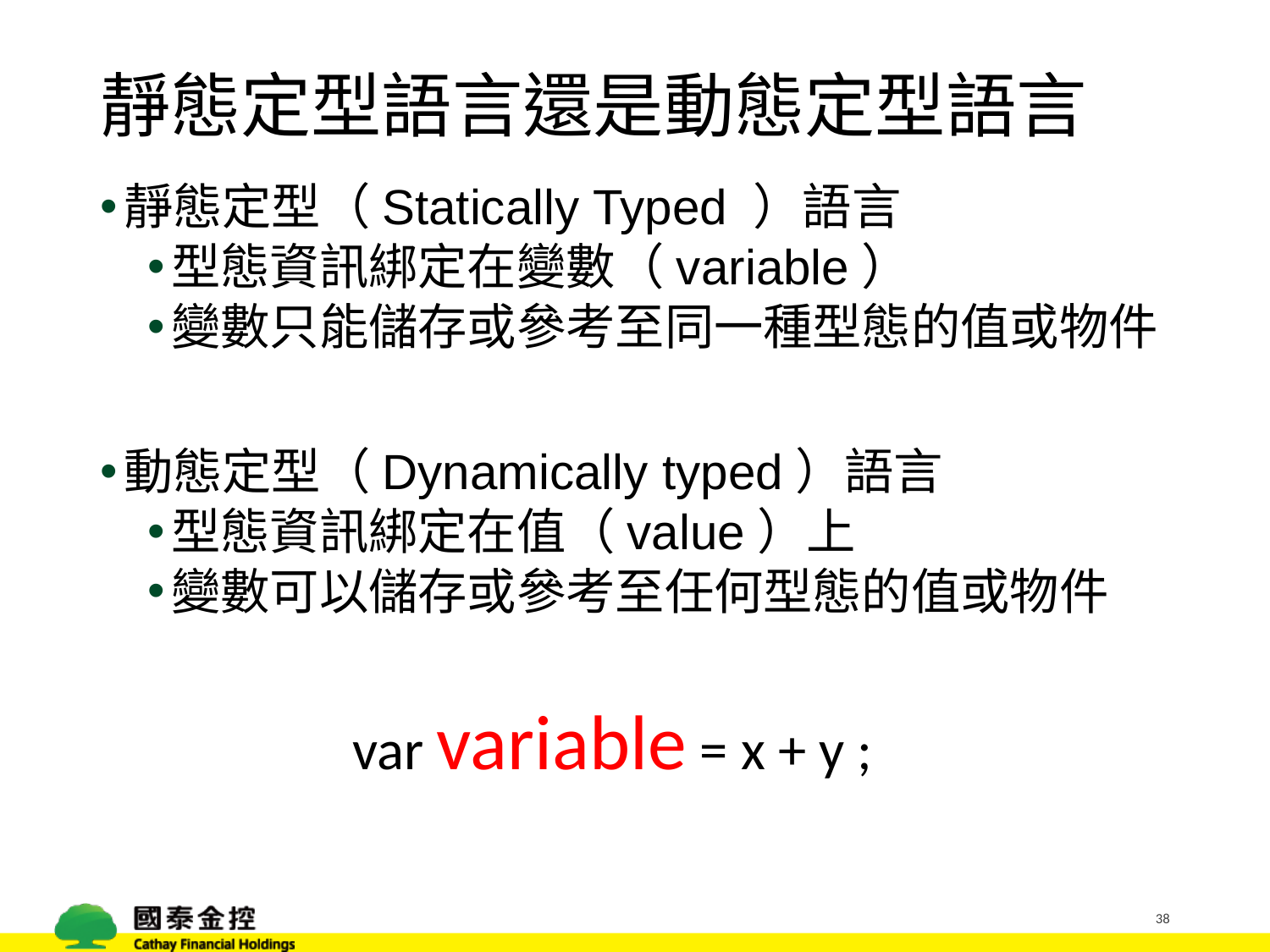

# 靜態定型語言還是動態定型語言
靜態定型（Statically Typed ）語言
型態資訊綁定在變數（variable）
變數只能儲存或參考至同一種型態的值或物件

動態定型（Dynamically typed）語言
型態資訊綁定在值（value）上
變數可以儲存或參考至任何型態的值或物件

var variable = x + y ;